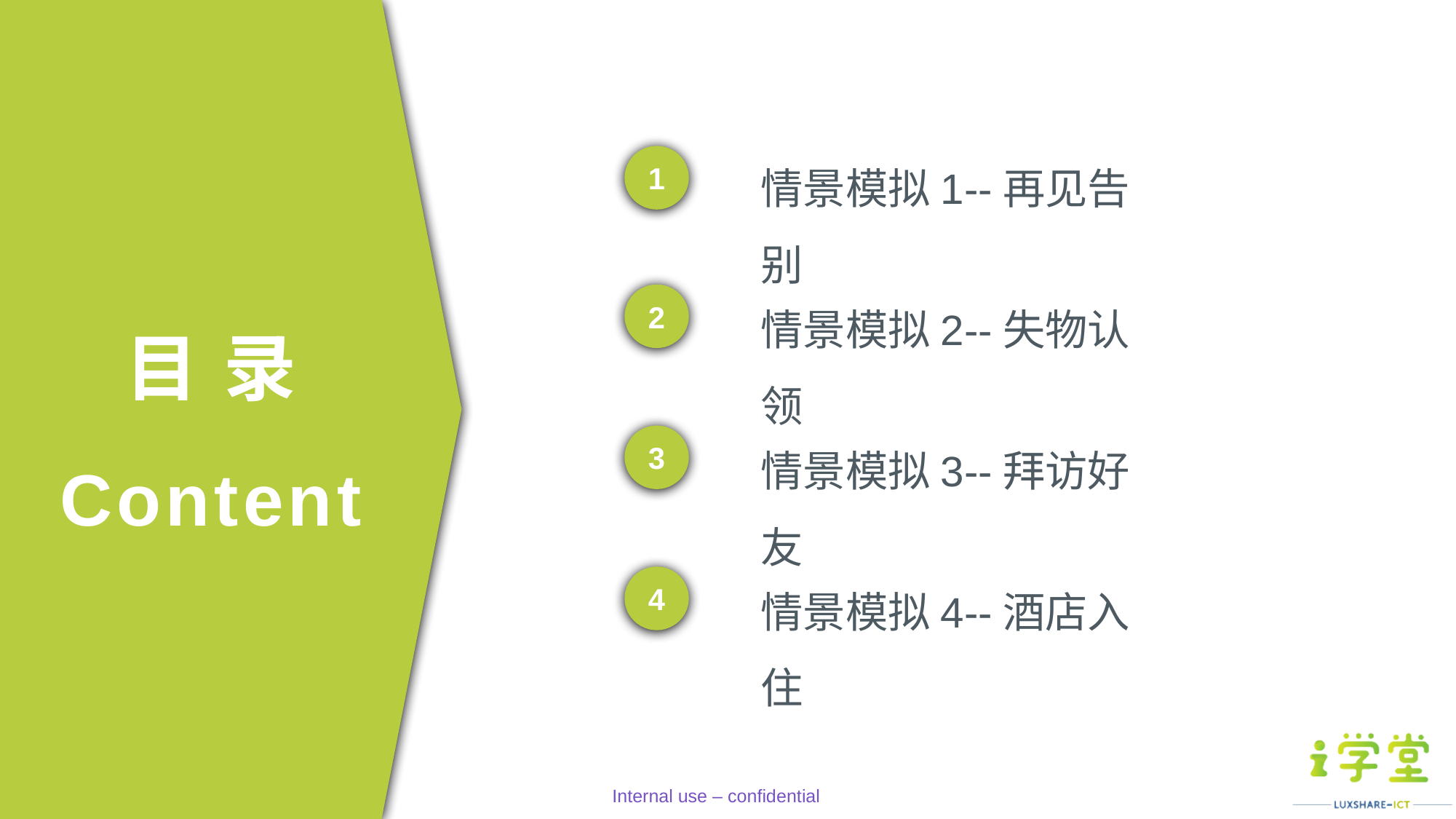

情景模拟1--再见告别
1
情景模拟2--失物认领
2
情景模拟3--拜访好友
3
情景模拟4--酒店入住
4